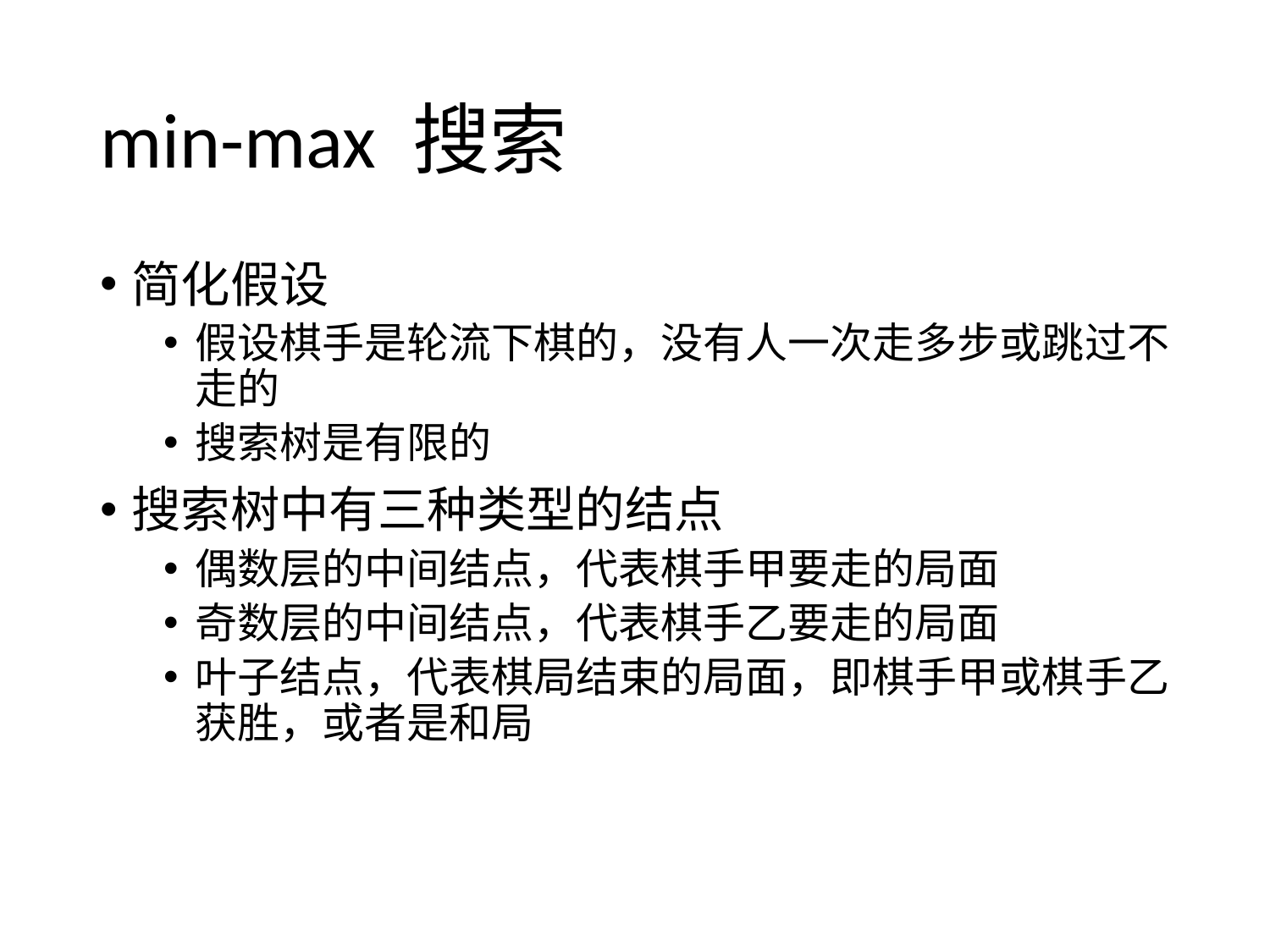

# min-max 搜索
简化假设
假设棋手是轮流下棋的，没有人一次走多步或跳过不走的
搜索树是有限的
搜索树中有三种类型的结点
偶数层的中间结点，代表棋手甲要走的局面
奇数层的中间结点，代表棋手乙要走的局面
叶子结点，代表棋局结束的局面，即棋手甲或棋手乙获胜，或者是和局